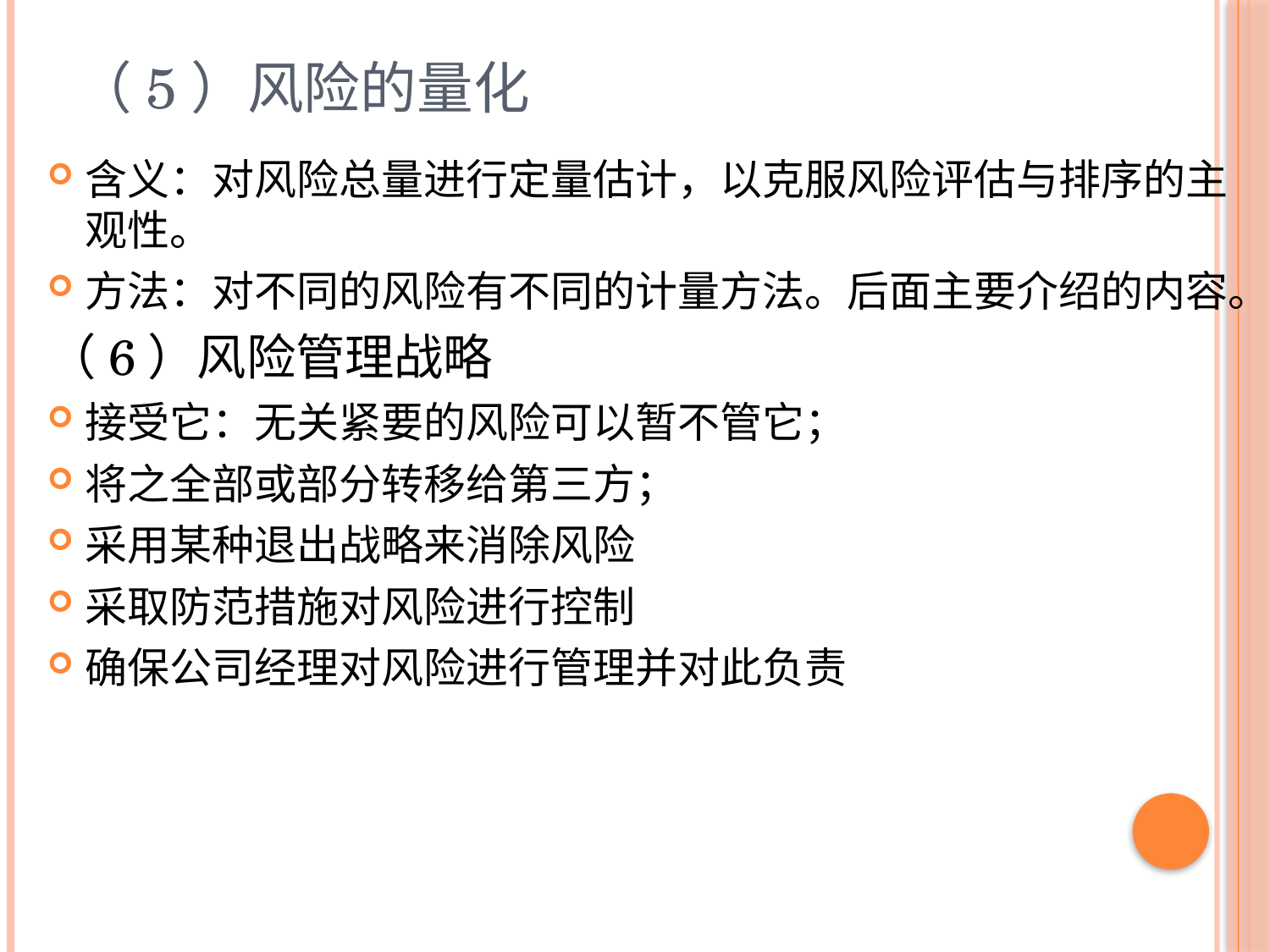

# （5）风险的量化
含义：对风险总量进行定量估计，以克服风险评估与排序的主观性。
方法：对不同的风险有不同的计量方法。后面主要介绍的内容。
（6）风险管理战略
接受它：无关紧要的风险可以暂不管它；
将之全部或部分转移给第三方；
采用某种退出战略来消除风险
采取防范措施对风险进行控制
确保公司经理对风险进行管理并对此负责